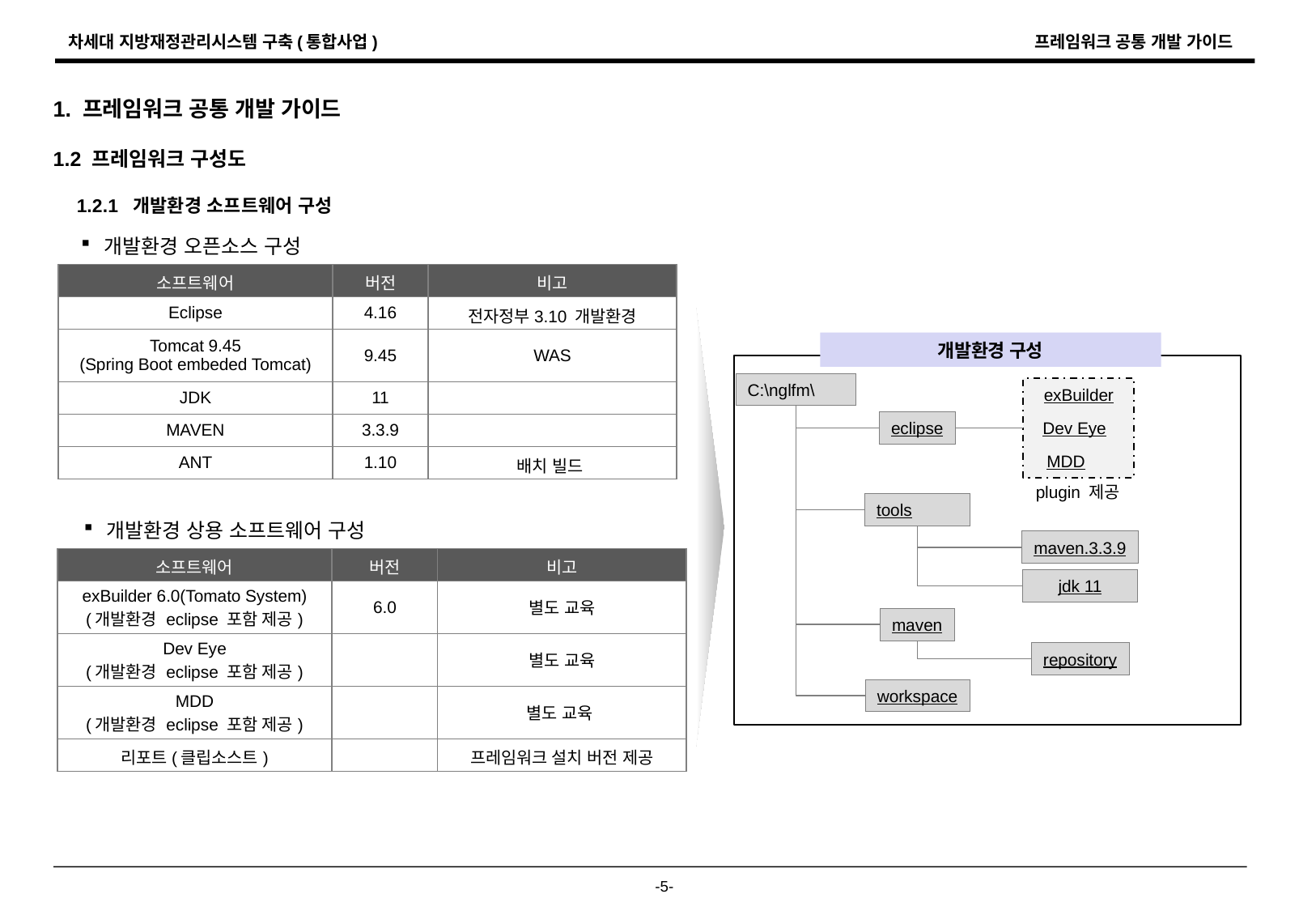

1. 프레임워크 공통 개발 가이드
1.2 프레임워크 구성도
1.2.1  개발환경 소프트웨어 구성
개발환경 오픈소스 구성
| 소프트웨어 | 버전 | 비고 |
| --- | --- | --- |
| Eclipse | 4.16 | 전자정부3.10 개발환경 |
| Tomcat 9.45 (Spring Boot embeded Tomcat) | 9.45 | WAS |
| JDK | 11 |  |
| MAVEN | 3.3.9 |  |
| ANT | 1.10 | 배치 빌드 |
개발환경 구성

C:\nglfm\
exBuilder

Dev Eye
eclipse
MDD
plugin 제공
tools
개발환경 상용 소프트웨어 구성

maven.3.3.9
| 소프트웨어 | 버전 | 비고 |
| --- | --- | --- |
| exBuilder 6.0(Tomato System) (개발환경 eclipse 포함 제공) | 6.0 | 별도 교육 |
| Dev Eye (개발환경 eclipse 포함 제공) |  | 별도 교육 |
| MDD (개발환경 eclipse 포함 제공) |  | 별도 교육 |
| 리포트(클립소스트) |  | 프레임워크 설치 버전 제공 |
jdk 11
maven
repository
workspace